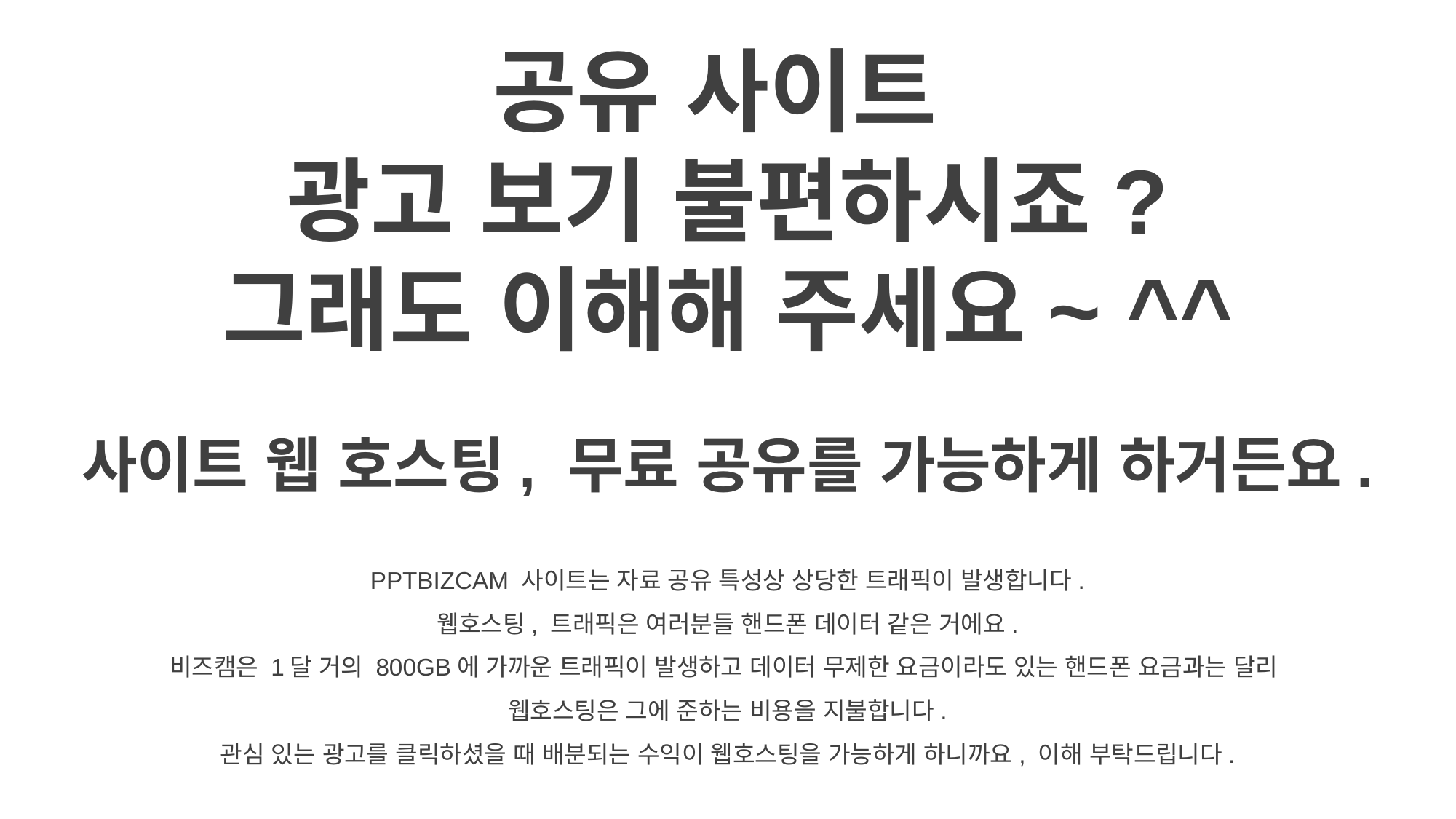

공유 사이트
광고 보기 불편하시죠?
그래도 이해해 주세요~ ^^

사이트 웹 호스팅, 무료 공유를 가능하게 하거든요.

PPTBIZCAM 사이트는 자료 공유 특성상 상당한 트래픽이 발생합니다.
웹호스팅, 트래픽은 여러분들 핸드폰 데이터 같은 거에요.
비즈캠은 1달 거의 800GB에 가까운 트래픽이 발생하고 데이터 무제한 요금이라도 있는 핸드폰 요금과는 달리
웹호스팅은 그에 준하는 비용을 지불합니다.
관심 있는 광고를 클릭하셨을 때 배분되는 수익이 웹호스팅을 가능하게 하니까요, 이해 부탁드립니다.